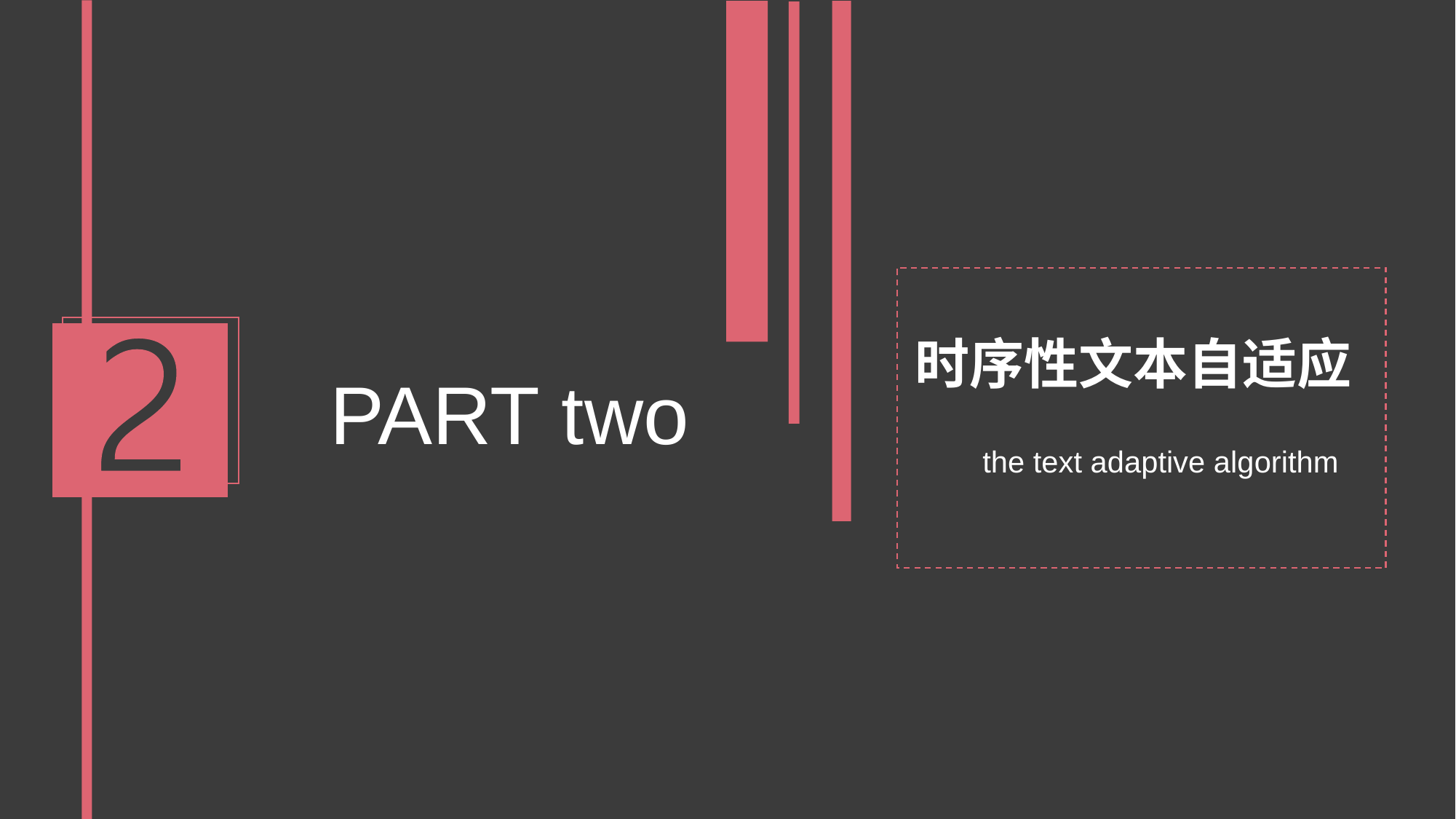

时序性文本自适应
PART two
the text adaptive algorithm